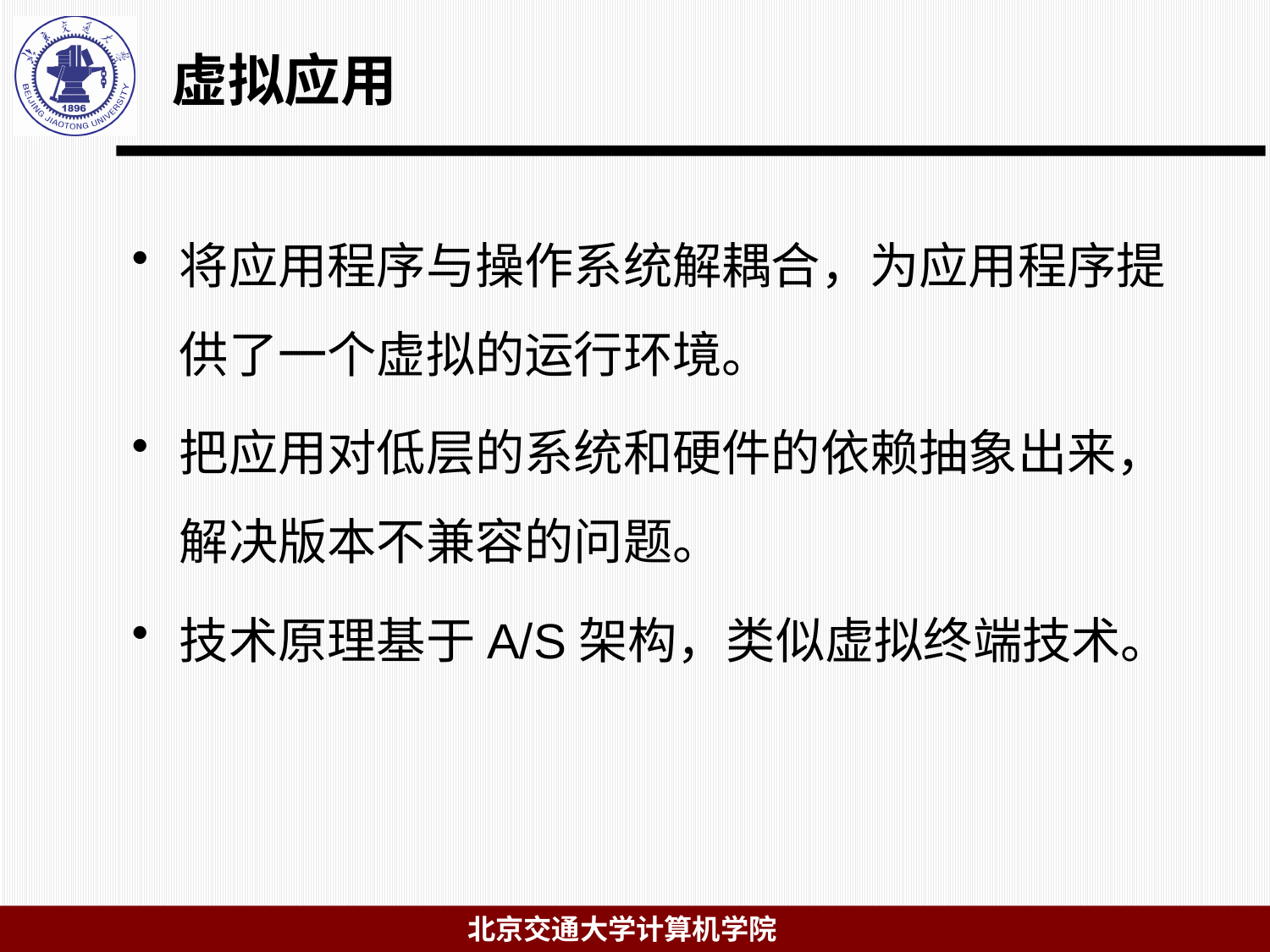

# 虚拟应用
将应用程序与操作系统解耦合，为应用程序提供了一个虚拟的运行环境。
把应用对低层的系统和硬件的依赖抽象出来，解决版本不兼容的问题。
技术原理基于A/S架构，类似虚拟终端技术。